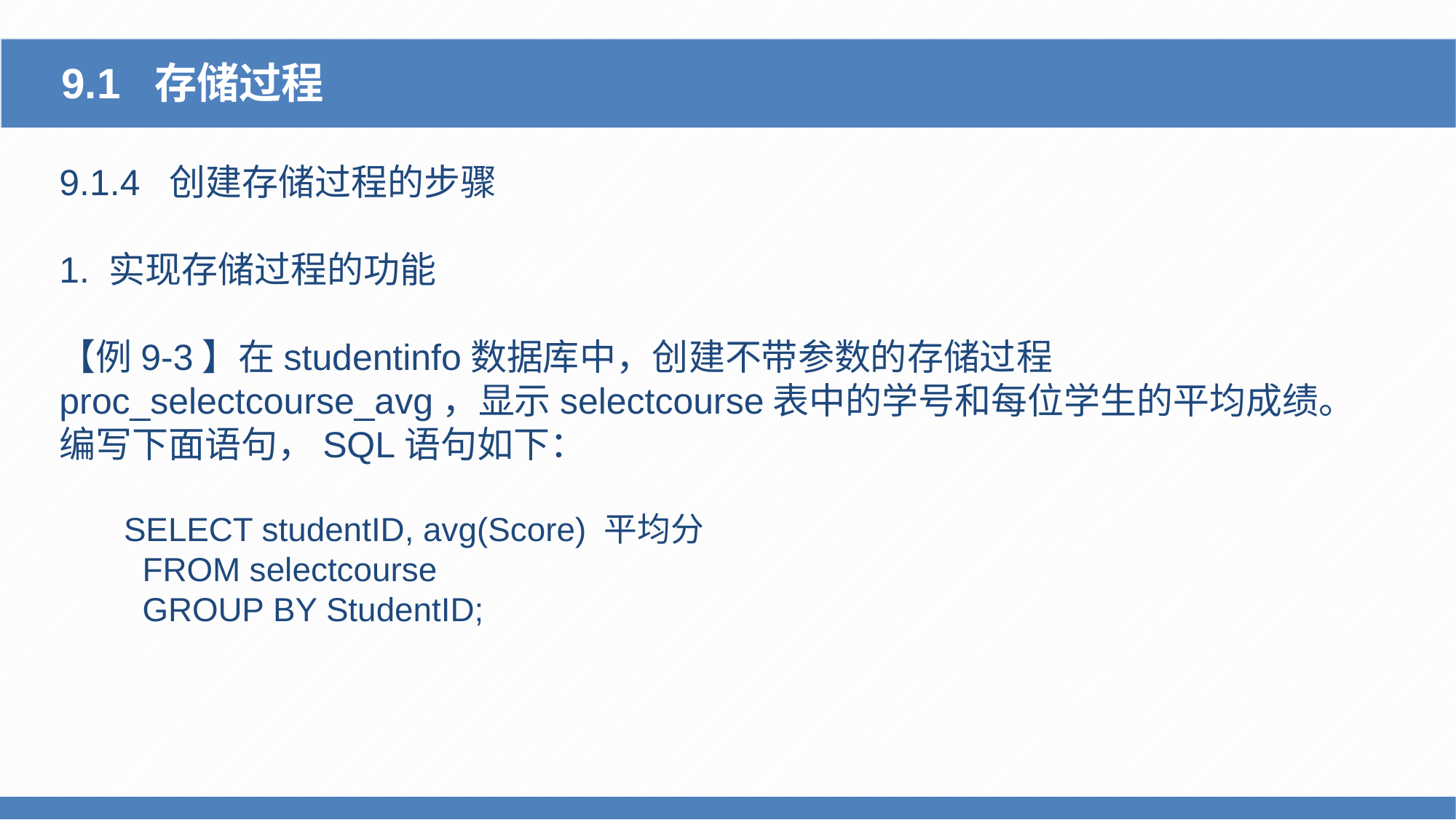

9.1  存储过程
9.1.4  创建存储过程的步骤

1. 实现存储过程的功能

【例9-3】在studentinfo数据库中，创建不带参数的存储过程proc_selectcourse_avg，显示selectcourse表中的学号和每位学生的平均成绩。
编写下面语句，SQL语句如下：

SELECT studentID, avg(Score) 平均分
  FROM selectcourse
  GROUP BY StudentID;